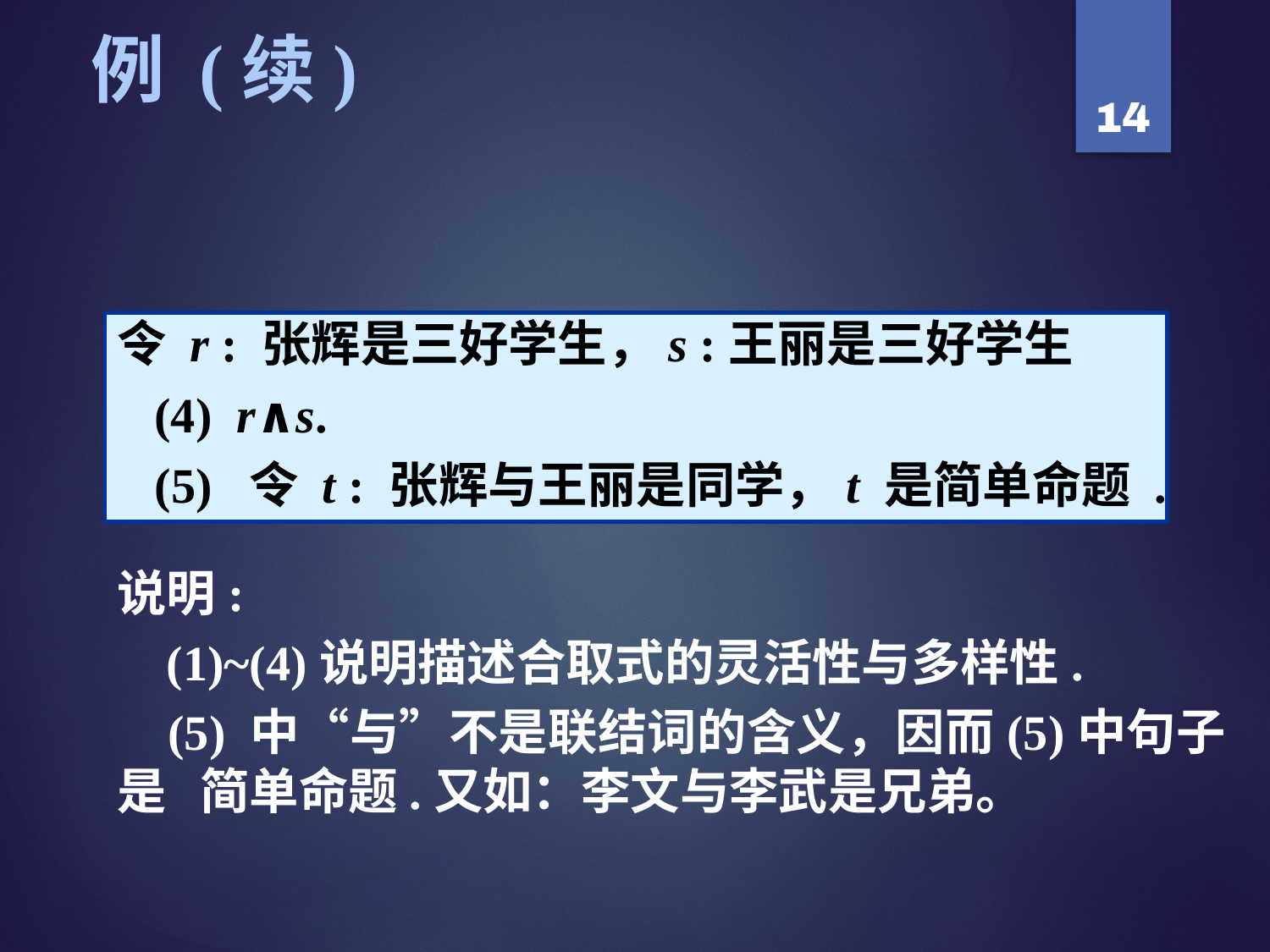

# 例 (续)
14
令 r : 张辉是三好学生，s :王丽是三好学生
   (4)  r∧s.
   (5)  令 t : 张辉与王丽是同学，t 是简单命题 .
说明:
    (1)~(4)说明描述合取式的灵活性与多样性.
    (5) 中“与”不是联结词的含义，因而(5)中句子是   简单命题.又如：李文与李武是兄弟。